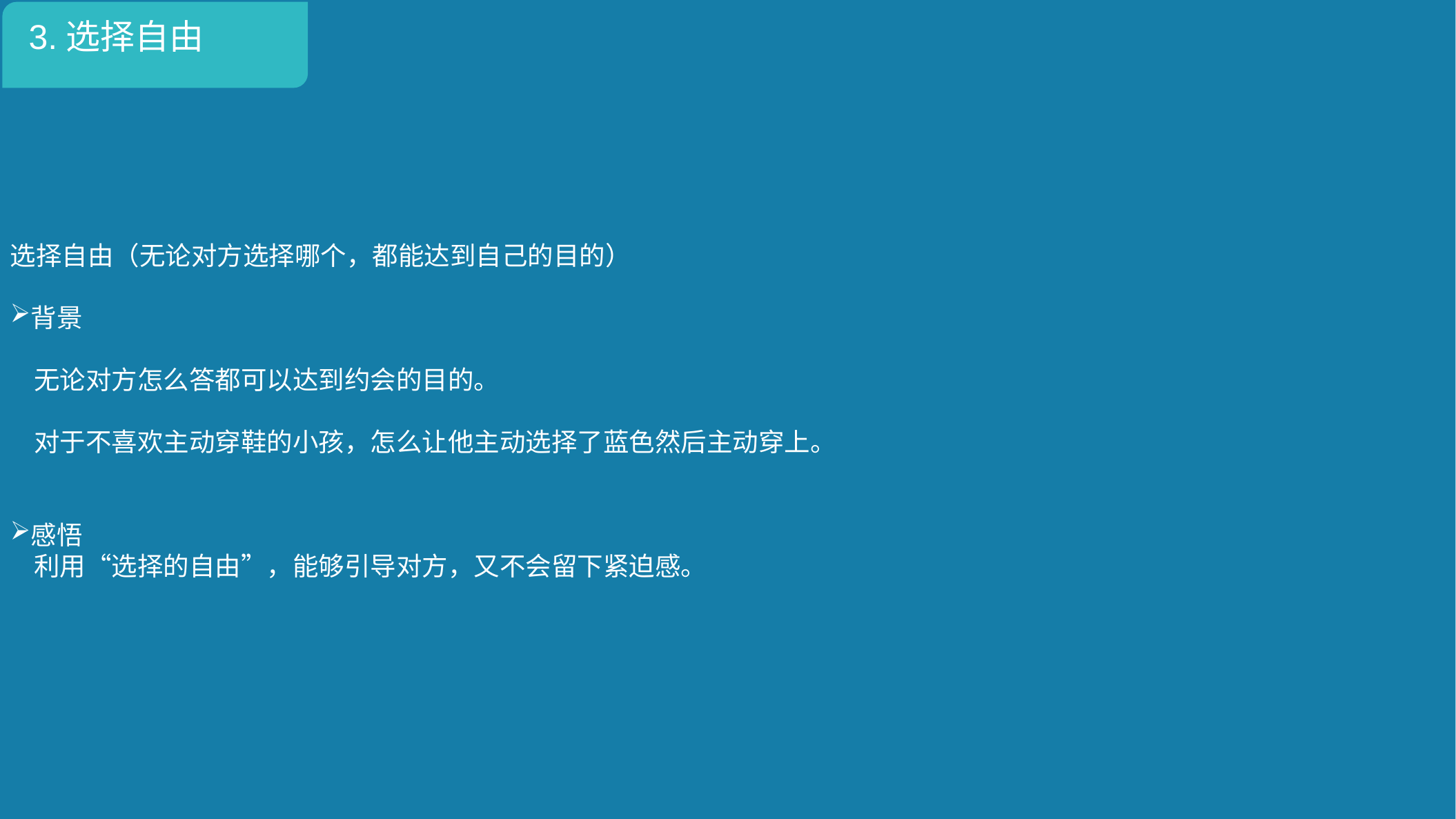

选择自由（无论对方选择哪个，都能达到自己的目的）

背景

   无论对方怎么答都可以达到约会的目的。

   对于不喜欢主动穿鞋的小孩，怎么让他主动选择了蓝色然后主动穿上。

感悟
   利用“选择的自由”，能够引导对方，又不会留下紧迫感。

3.选择自由